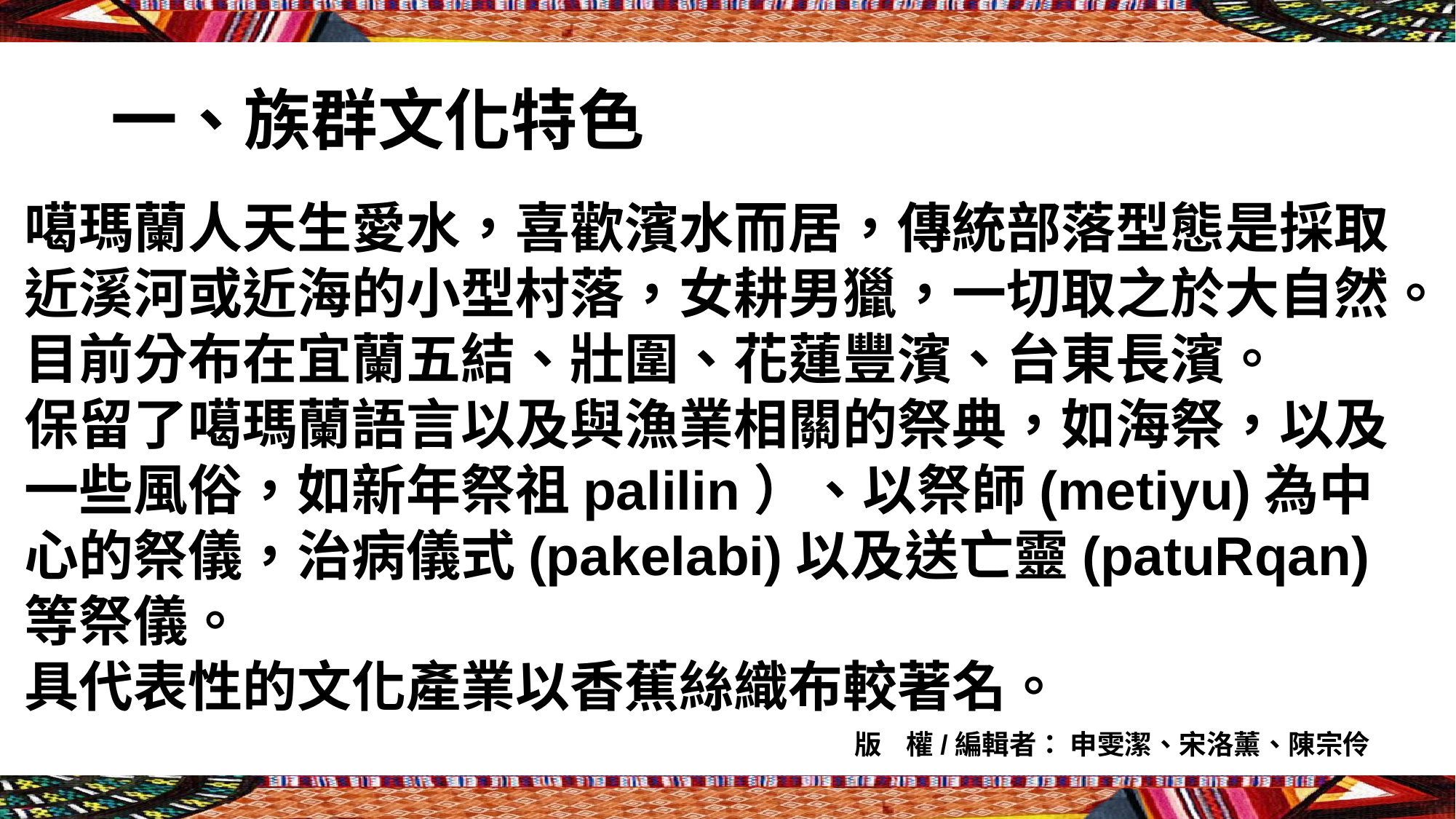

# 一、族群文化特色
噶瑪蘭人天生愛水，喜歡濱水而居，傳統部落型態是採取
近溪河或近海的小型村落，女耕男獵，一切取之於大自然。
目前分布在宜蘭五結、壯圍、花蓮豐濱、台東長濱。
保留了噶瑪蘭語言以及與漁業相關的祭典，如海祭，以及一些風俗，如新年祭祖palilin）、以祭師(metiyu)為中心的祭儀，治病儀式(pakelabi)以及送亡靈(patuRqan)等祭儀。
具代表性的文化產業以香蕉絲織布較著名。
版    權/編輯者： 申雯潔、宋洛薰、陳宗伶